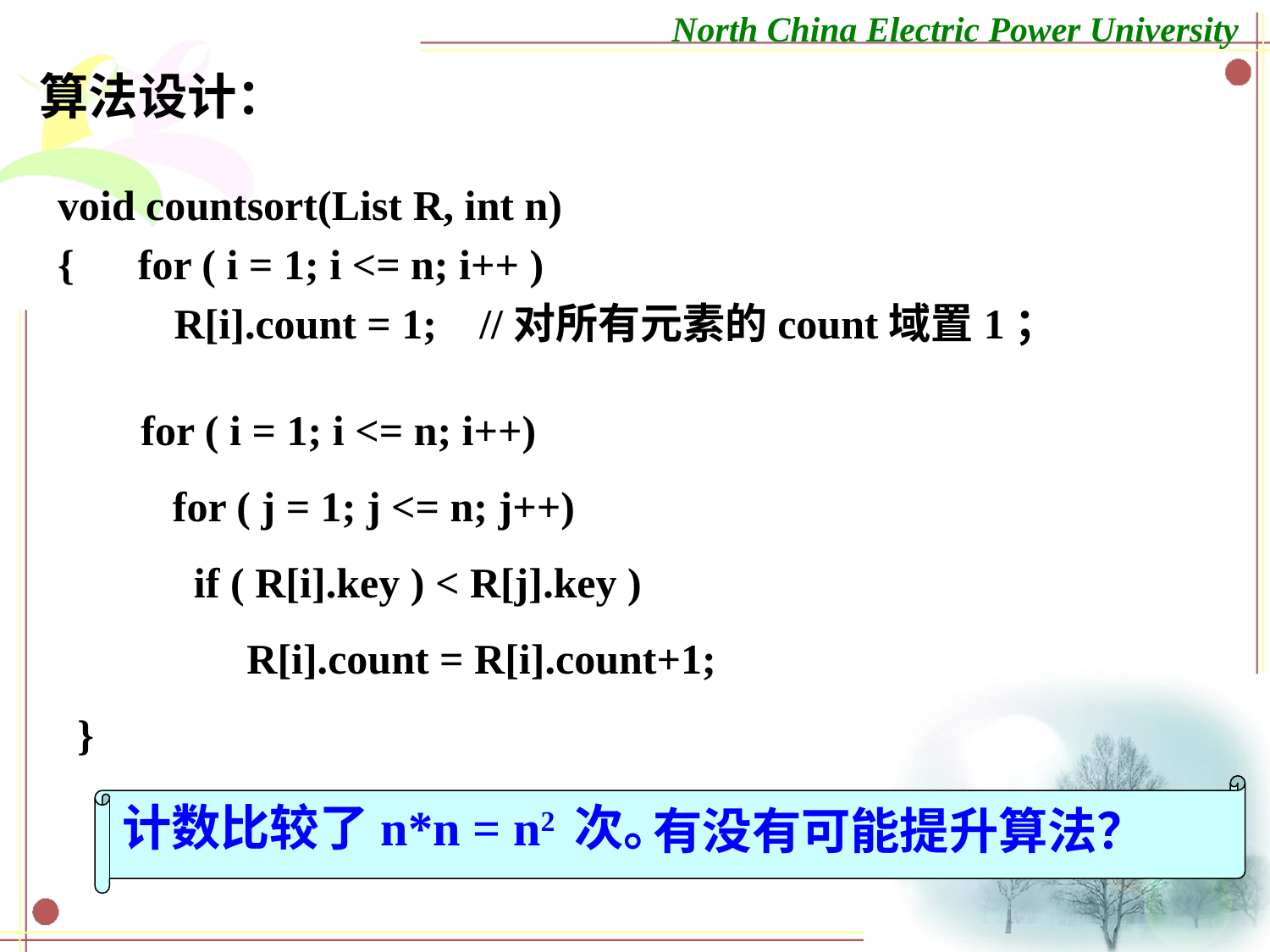

算法设计：
void countsort(List R, int n)
{      for ( i = 1; i <= n; i++ )
           R[i].count = 1;    //对所有元素的count域置1；
      for ( i = 1; i <= n; i++)
         for ( j = 1; j <= n; j++)
           if ( R[i].key ) < R[j].key )
                R[i].count = R[i].count+1;
}
计数比较了n*n = n2 次。
有没有可能提升算法？